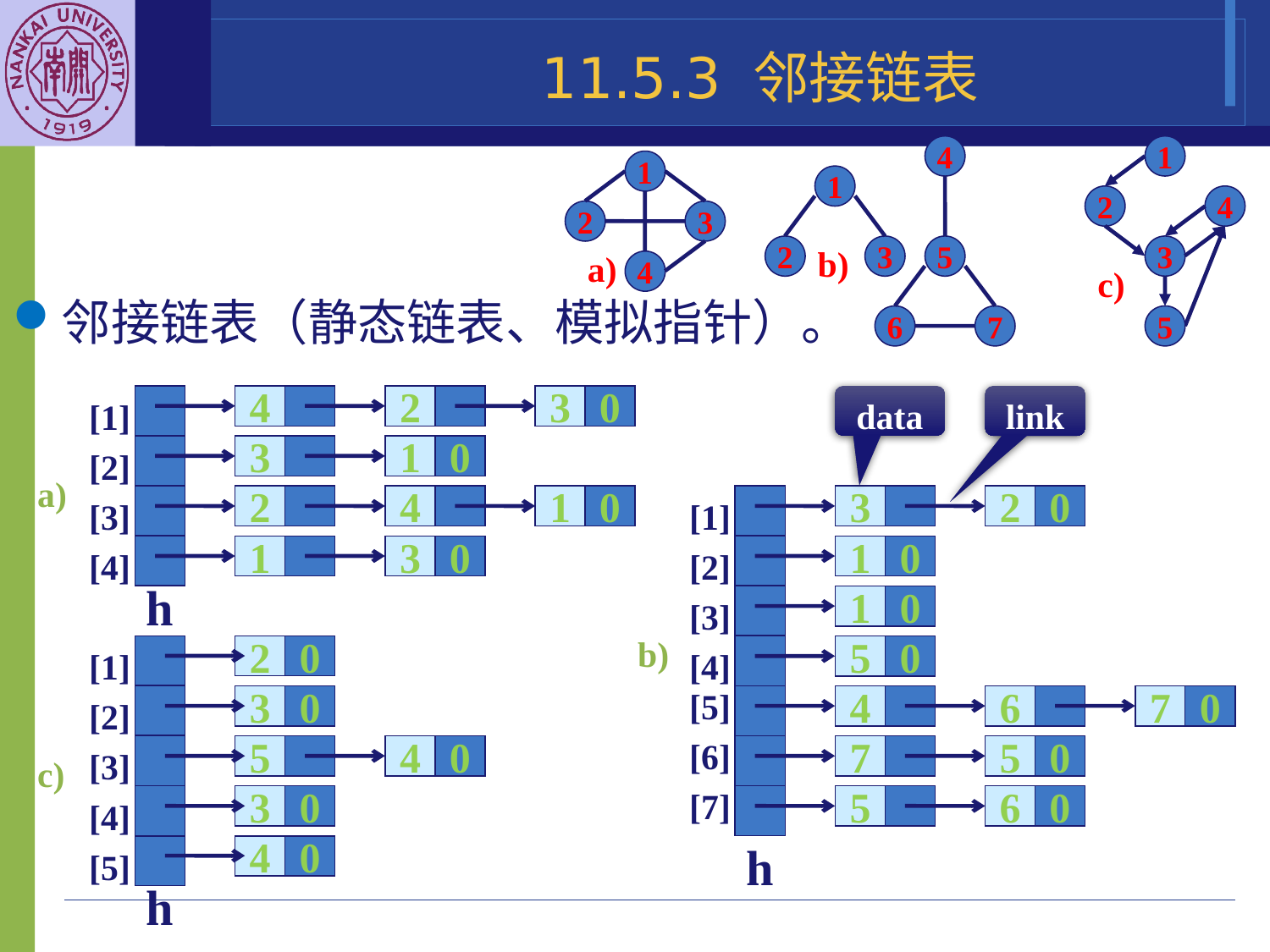

11.5.3 邻接链表
4
1
1

2
3

a)

4

1

2
4

2
b)
3
5
3
c)

邻接链表（静态链表、模拟指针）。
6
7
5

4

2

3
0
data
link
[1]

3

1
0
[2]

a)

2

4

1
0

3

2
0
[1]
[3]

1

3
0

1
0
[2]
[4]

h

1
0
[3]

b)

2
0

5
0
[1]
[4]

3
0
[5]

4

6

7
0
[2]

5

4
0
[6]

7

5
0
c)
[3]

3
0
[7]

5

6
0
[4]

4
0
[5]
h

h

24